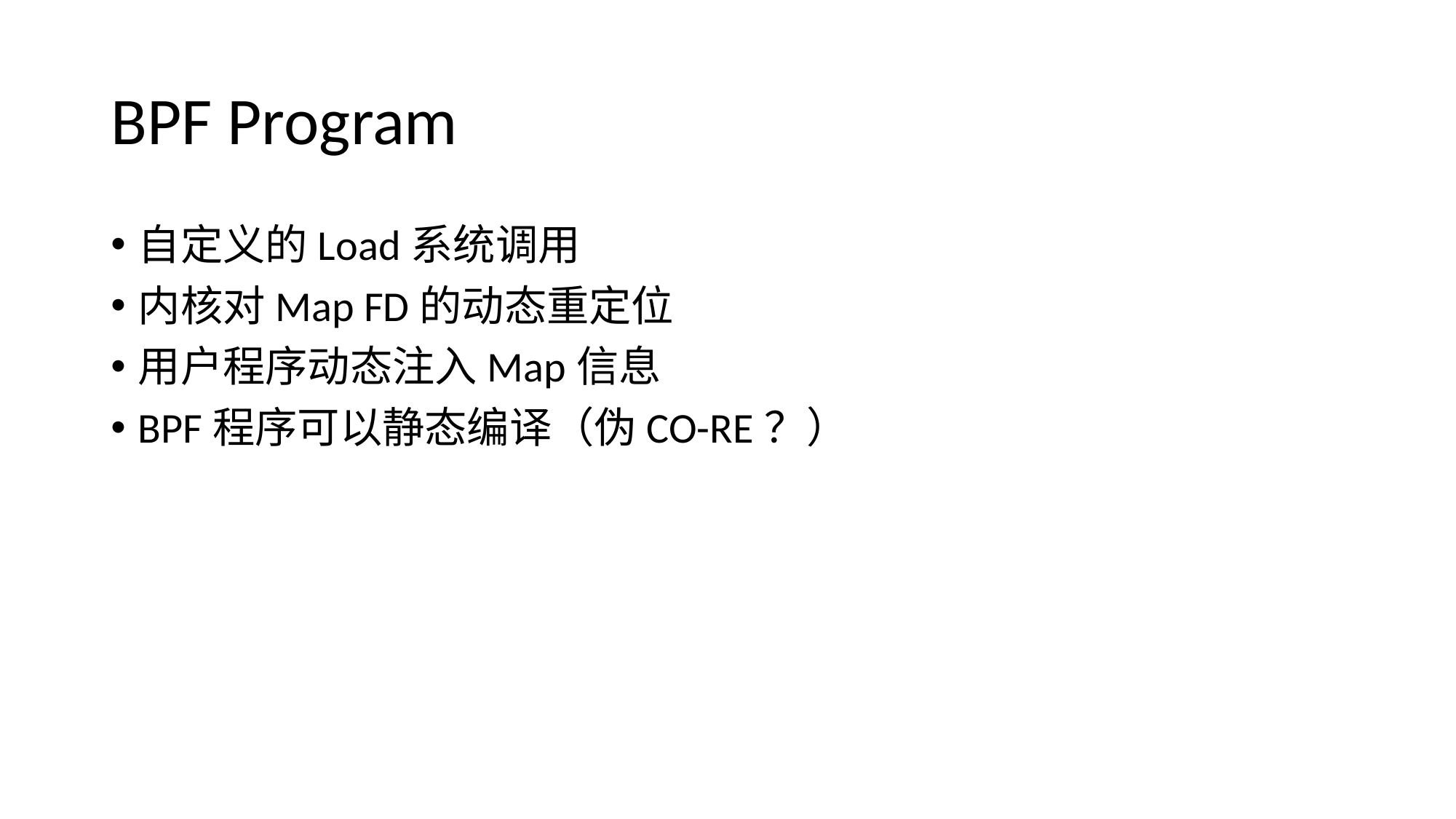

# BPF Program
自定义的Load系统调用
内核对Map FD的动态重定位
用户程序动态注入Map信息
BPF程序可以静态编译（伪CO-RE？）